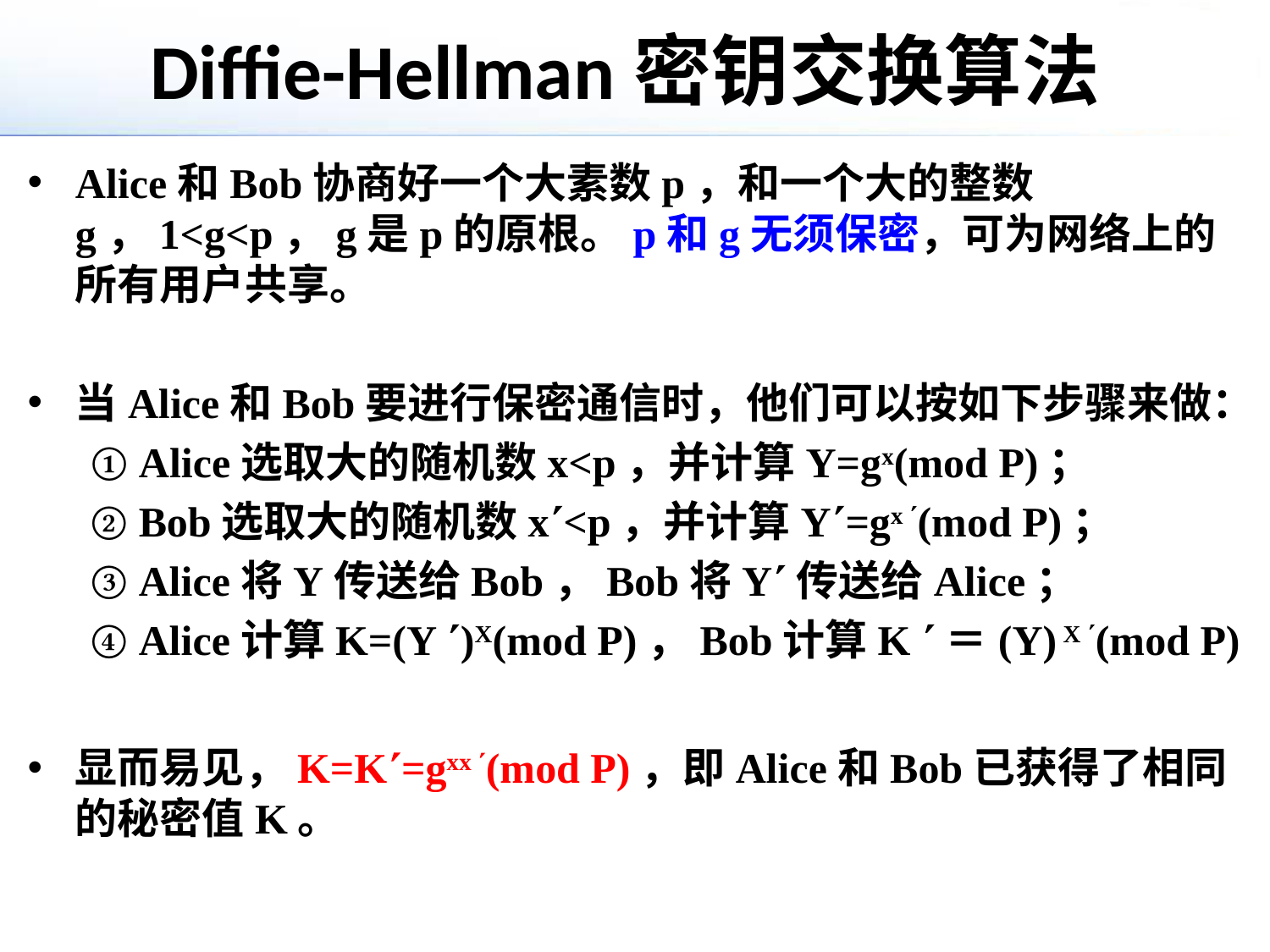

# Diffie-Hellman密钥交换算法
Alice和Bob协商好一个大素数p，和一个大的整数g，1<g<p，g是p的原根。p和g无须保密，可为网络上的所有用户共享。

当Alice和Bob要进行保密通信时，他们可以按如下步骤来做：
① Alice选取大的随机数x<p，并计算Y=gx(mod P)；
② Bob选取大的随机数x′<p，并计算Y′=gx ′(mod P)；
③ Alice将Y传送给Bob，Bob将Y′传送给Alice；
④ Alice计算K=(Y ′)X(mod P)，Bob计算K ′＝(Y) X ′(mod P)

显而易见，K=K′=gxx ′(mod P)，即Alice和Bob已获得了相同的秘密值K。